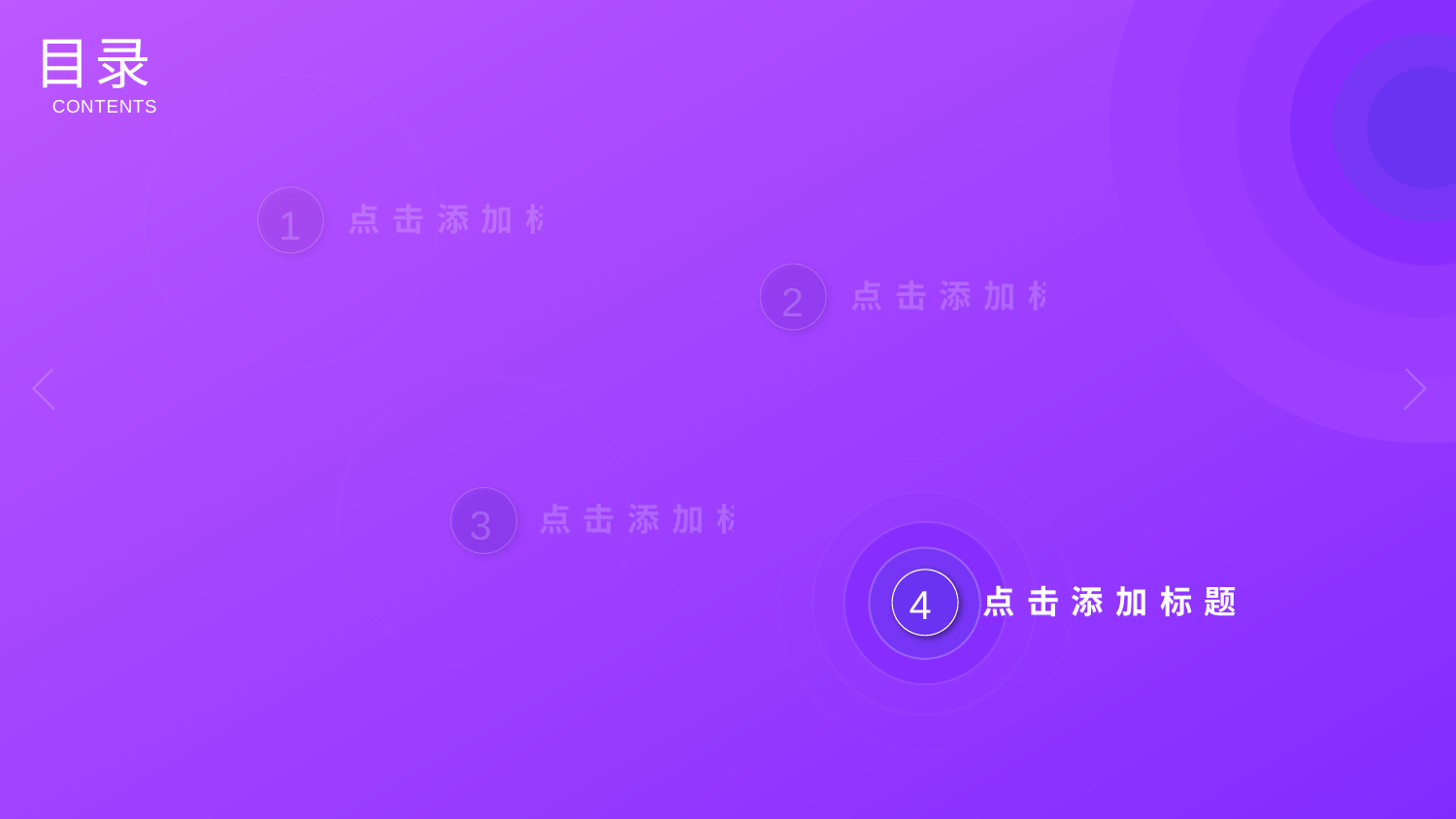

目录

CONTENTS

1
点击添加标题

2
点击添加标题

3
点击添加标题

4
4
点击添加标题
点击添加标题